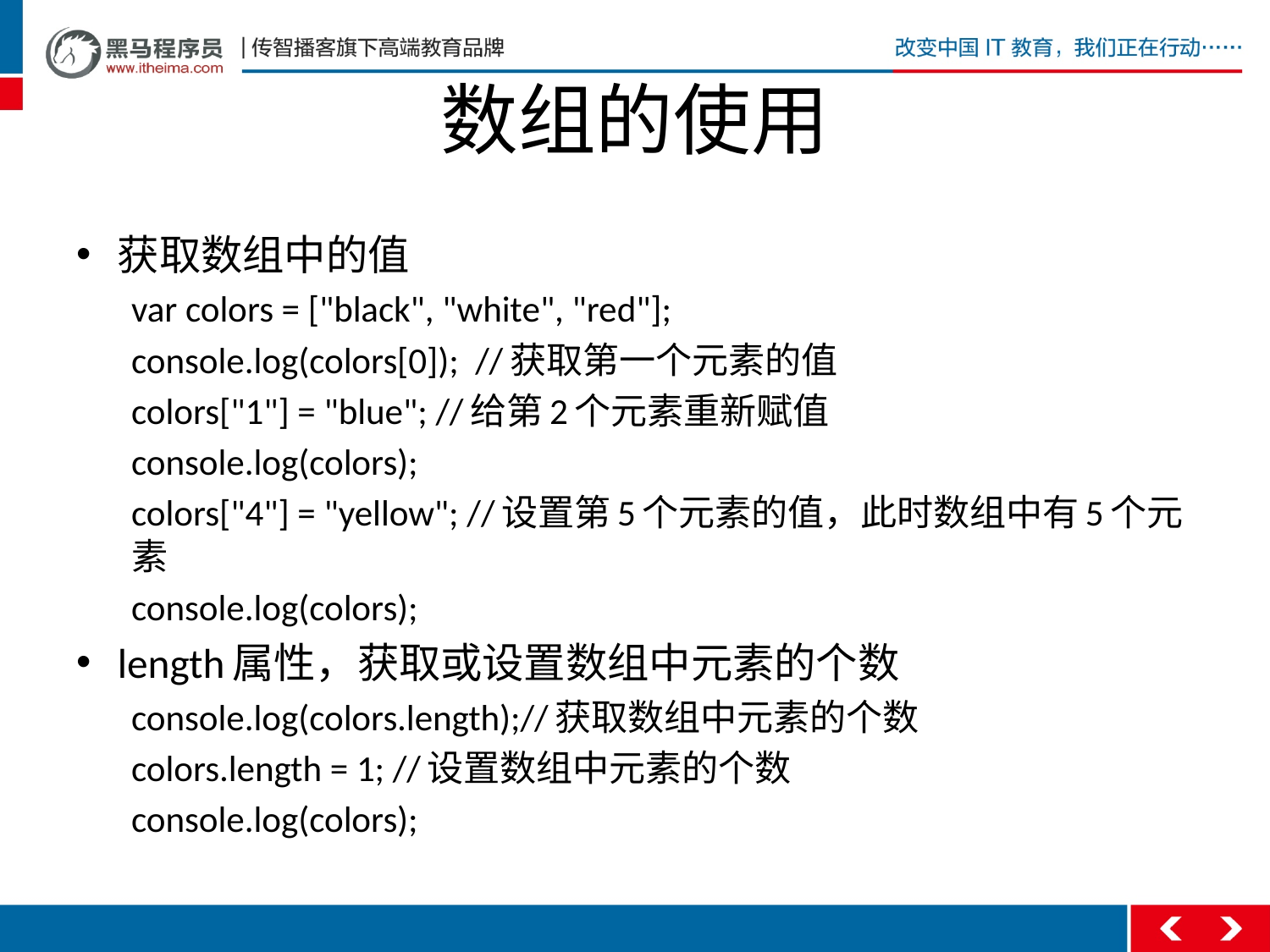

# 数组的使用
获取数组中的值
var colors = ["black", "white", "red"];
console.log(colors[0]);  //获取第一个元素的值
colors["1"] = "blue"; //给第2个元素重新赋值
console.log(colors);
colors["4"] = "yellow"; //设置第5个元素的值，此时数组中有5个元素
console.log(colors);
length属性，获取或设置数组中元素的个数
console.log(colors.length);//获取数组中元素的个数
colors.length = 1; //设置数组中元素的个数
console.log(colors);